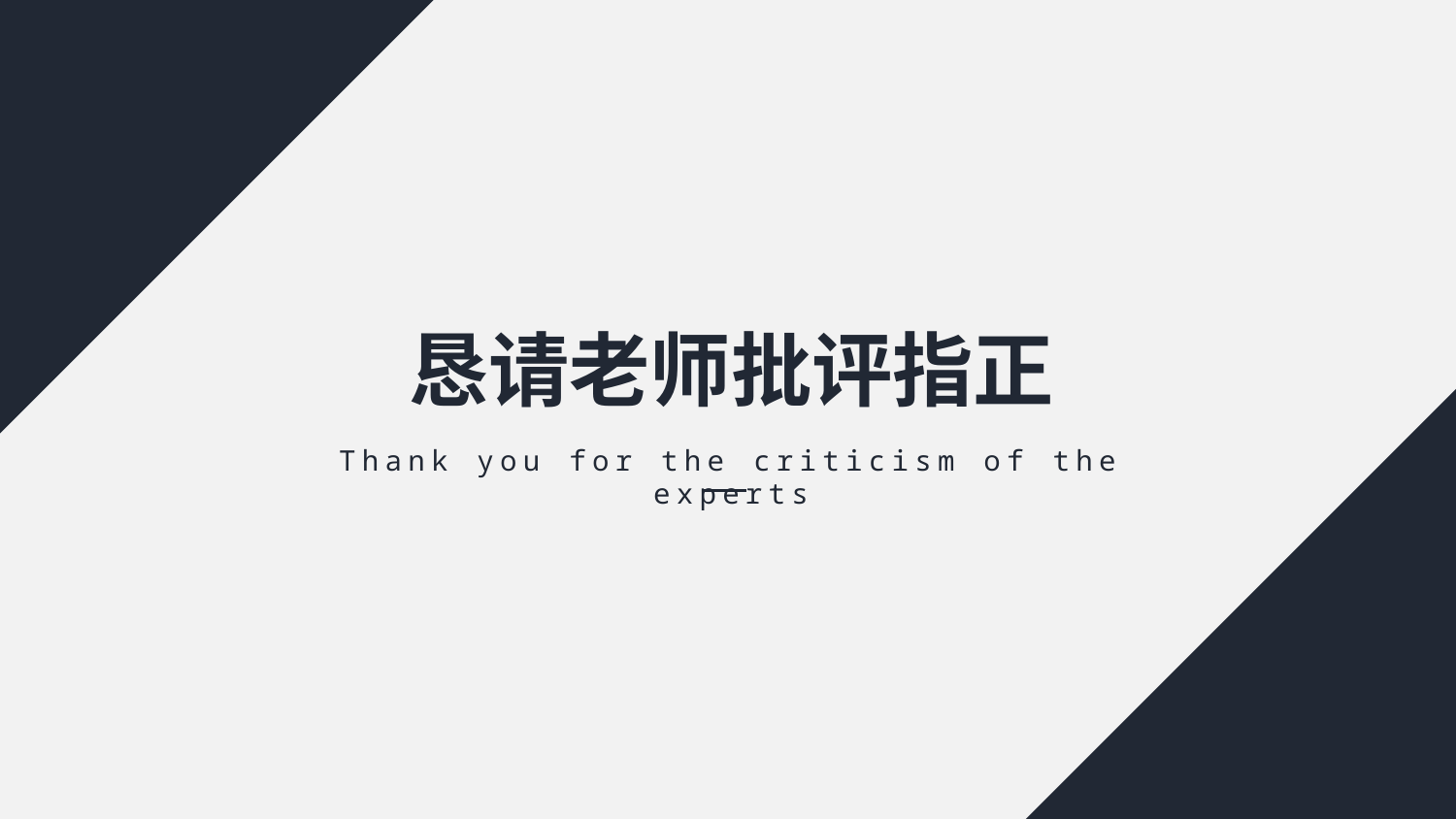

恳请老师批评指正

Thank you for the criticism of the experts